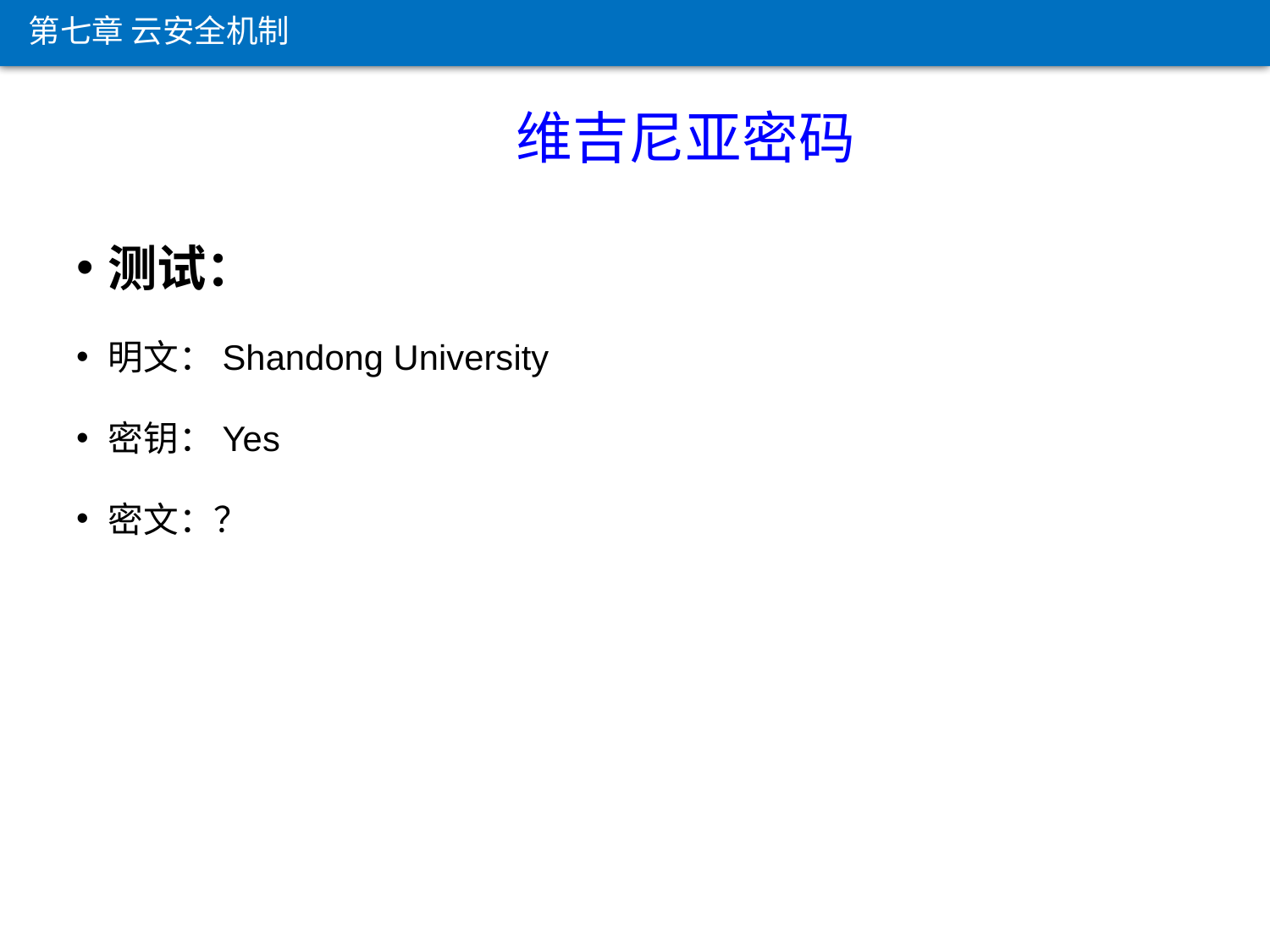

第七章 云安全机制
 维吉尼亚密码
测试：
明文：Shandong University
密钥：Yes
密文：？
52